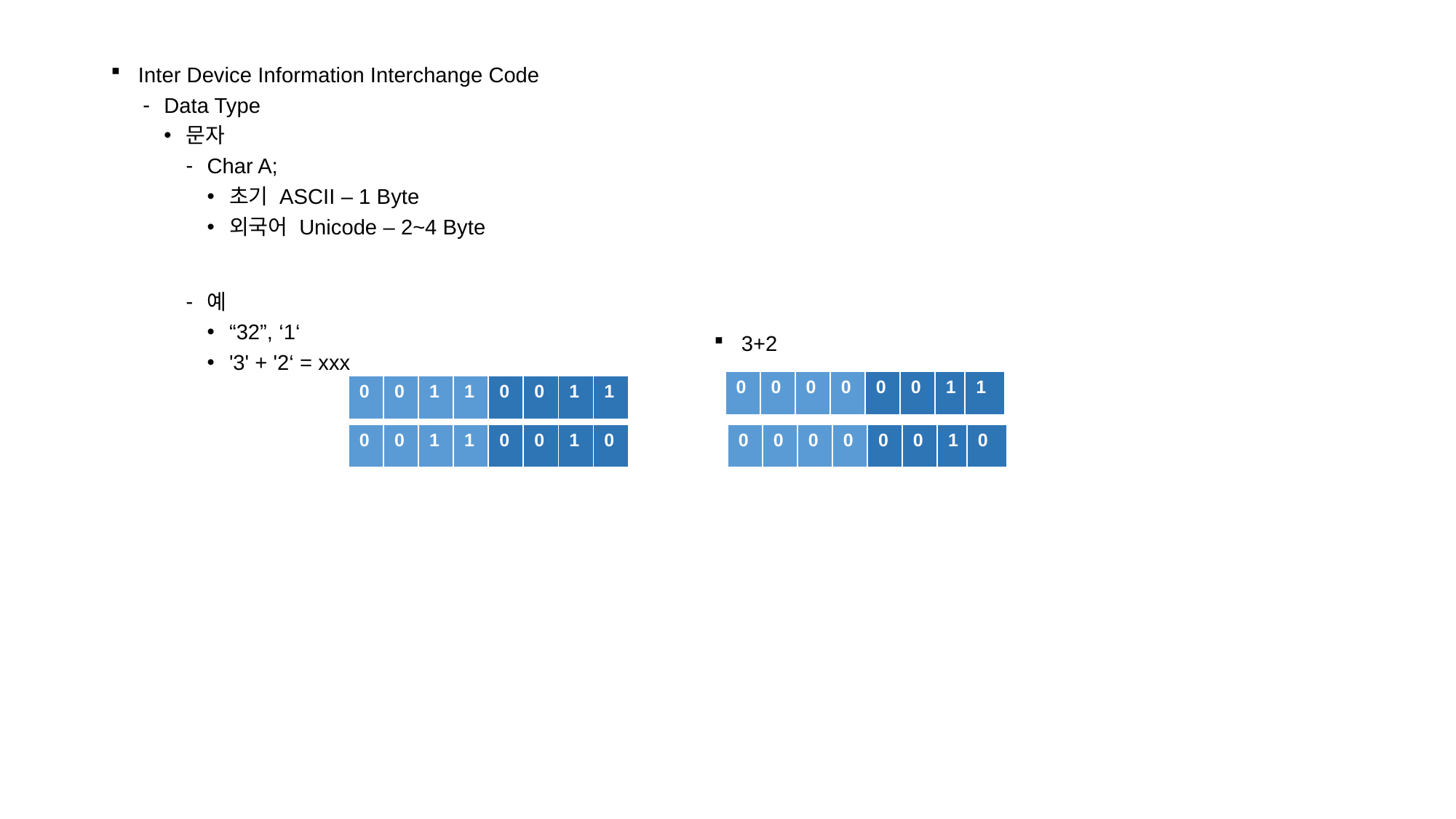

Inter Device Information Interchange Code
Data Type
문자
Char A;
초기 ASCII – 1 Byte
외국어 Unicode – 2~4 Byte

예
“32”, ‘1‘
'3' + '2‘ = xxx

3+2
| 0 | 0 | 0 | 0 | 0 | 0 | 1 | 1 |
| --- | --- | --- | --- | --- | --- | --- | --- |
| 0 | 0 | 1 | 1 | 0 | 0 | 1 | 1 |
| --- | --- | --- | --- | --- | --- | --- | --- |
| 0 | 0 | 1 | 1 | 0 | 0 | 1 | 0 |
| --- | --- | --- | --- | --- | --- | --- | --- |
| 0 | 0 | 0 | 0 | 0 | 0 | 1 | 0 |
| --- | --- | --- | --- | --- | --- | --- | --- |